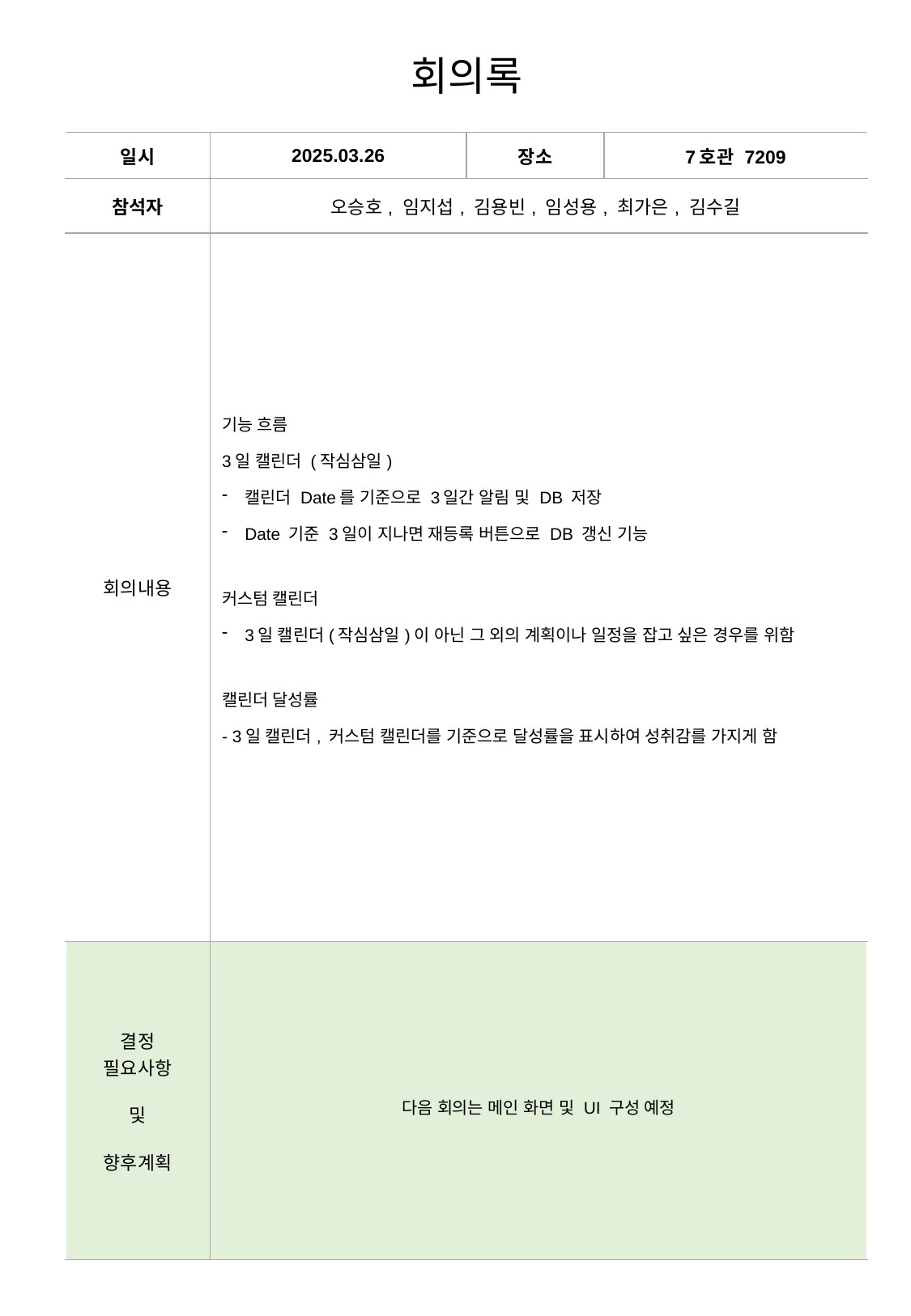

회의록
| 일시 | 2025.03.26 | 장소 | 7호관 7209 |
| --- | --- | --- | --- |
| 참석자 | 오승호, 임지섭, 김용빈, 임성용, 최가은, 김수길 |  |  |
| 회의내용 | 기능 흐름 3일 캘린더 (작심삼일) 캘린더 Date를 기준으로 3일간 알림 및 DB 저장 Date 기준 3일이 지나면 재등록 버튼으로 DB 갱신 기능 커스텀 캘린더 3일 캘린더(작심삼일)이 아닌 그 외의 계획이나 일정을 잡고 싶은 경우를 위함 캘린더 달성률 - 3일 캘린더, 커스텀 캘린더를 기준으로 달성률을 표시하여 성취감를 가지게 함 |  |  |
| 결정 필요사항 및 향후계획 | 다음 회의는 메인 화면 및 UI 구성 예정 |  |  |